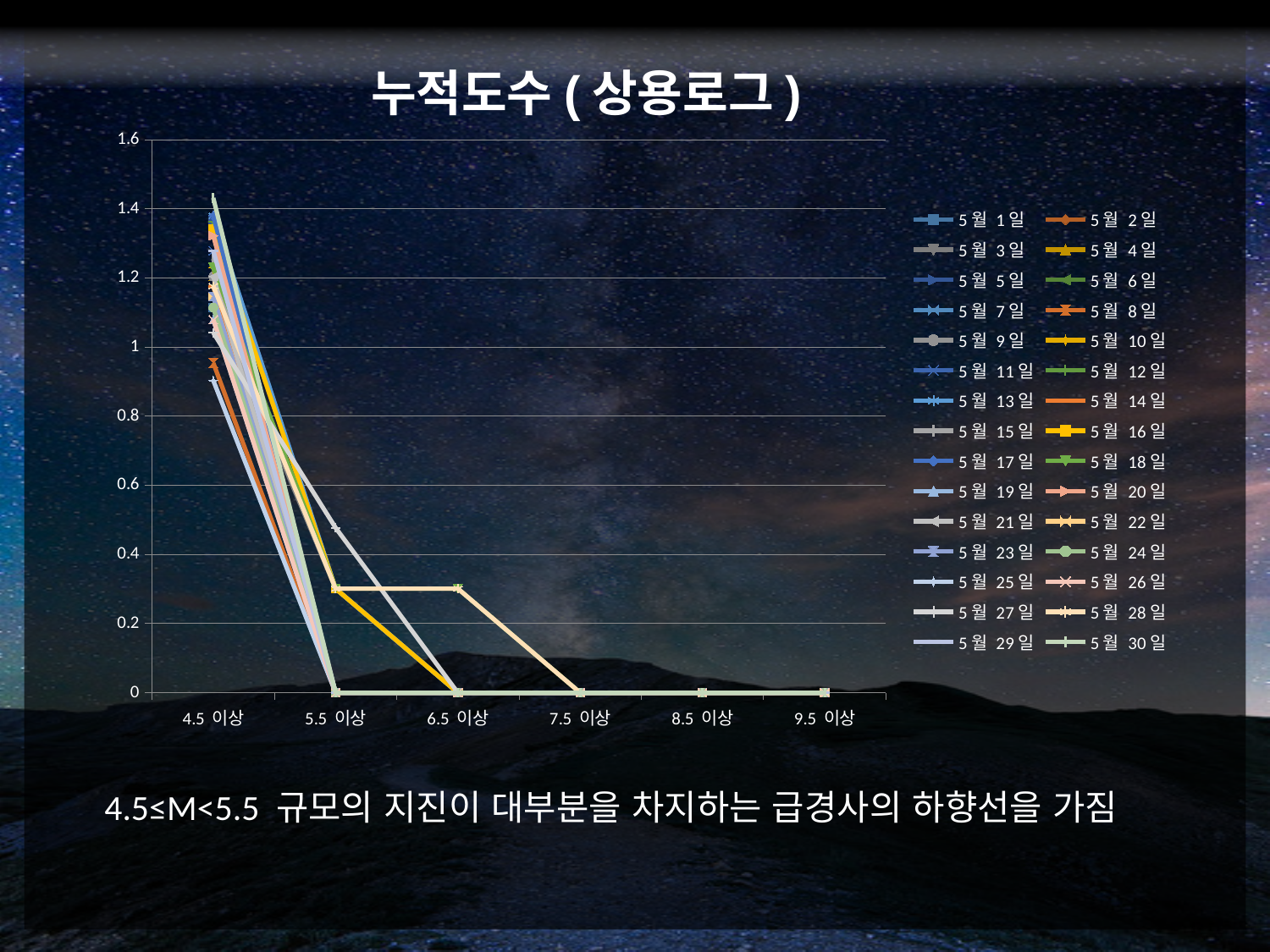

누적도수(상용로그)

### Chart

| Category | 5월 1일 | 5월 2일 | 5월 3일 | 5월 4일 | 5월 5일 | 5월 6일 | 5월 7일 | 5월 8일 | 5월 9일 | 5월 10일 | 5월 11일 | 5월 12일 | 5월 13일 | 5월 14일 | 5월 15일 | 5월 16일 | 5월 17일 | 5월 18일 | 5월 19일 | 5월 20일 | 5월 21일 | 5월 22일 | 5월 23일 | 5월 24일 | 5월 25일 | 5월 26일 | 5월 27일 | 5월 28일 | 5월 29일 | 5월 30일 |
|---|---|---|---|---|---|---|---|---|---|---|---|---|---|---|---|---|---|---|---|---|---|---|---|---|---|---|---|---|---|---|
| 4.5 이상 | 1.1139433523068367 | 1.3424226808222062 | 1.146128035678238 | 1.2041199826559248 | 1.3617278360175928 | 1.1760912590556813 | 1.3424226808222062 | 0.9542425094393249 | 1.2041199826559248 | 1.2304489213782739 | 1.2787536009528289 | 1.3617278360175928 | 1.380211241711606 | 1.1760912590556813 | 1.255272505103306 | 1.3424226808222062 | 1.380211241711606 | 1.2304489213782739 | 1.0791812460476249 | 1.3222192947339193 | 1.2041199826559248 | 1.146128035678238 | 1.146128035678238 | 1.1139433523068367 | 0.9030899869919435 | 1.0791812460476249 | 1.0413926851582251 | 1.1760912590556813 | 1.2787536009528289 | 1.4313637641589874 |
| 5.5 이상 | 0.0 | 0.3010299956639812 | 0.3010299956639812 | 0.0 | 0.3010299956639812 | 0.0 | 0.0 | 0.0 | 0.0 | 0.0 | 0.0 | 0.3010299956639812 | 0.3010299956639812 | 0.0 | 0.0 | 0.3010299956639812 | 0.0 | 0.3010299956639812 | 0.0 | 0.0 | 0.0 | 0.0 | 0.0 | 0.0 | 0.0 | 0.0 | 0.47712125471966244 | 0.3010299956639812 | 0.0 | 0.0 |
| 6.5 이상 | 0.0 | 0.0 | 0.0 | 0.0 | 0.0 | 0.0 | 0.0 | 0.0 | 0.0 | 0.0 | 0.0 | 0.0 | 0.0 | 0.0 | 0.0 | 0.0 | 0.0 | 0.3010299956639812 | 0.0 | 0.0 | 0.0 | 0.0 | 0.0 | 0.0 | 0.0 | 0.0 | 0.0 | 0.3010299956639812 | 0.0 | 0.0 |
| 7.5 이상 | 0.0 | 0.0 | 0.0 | 0.0 | 0.0 | 0.0 | 0.0 | 0.0 | 0.0 | 0.0 | 0.0 | 0.0 | 0.0 | 0.0 | 0.0 | 0.0 | 0.0 | 0.0 | 0.0 | 0.0 | 0.0 | 0.0 | 0.0 | 0.0 | 0.0 | 0.0 | 0.0 | 0.0 | 0.0 | 0.0 |
| 8.5 이상 | 0.0 | 0.0 | 0.0 | 0.0 | 0.0 | 0.0 | 0.0 | 0.0 | 0.0 | 0.0 | 0.0 | 0.0 | 0.0 | 0.0 | 0.0 | 0.0 | 0.0 | 0.0 | 0.0 | 0.0 | 0.0 | 0.0 | 0.0 | 0.0 | 0.0 | 0.0 | 0.0 | 0.0 | 0.0 | 0.0 |
| 9.5 이상 | 0.0 | 0.0 | 0.0 | 0.0 | 0.0 | 0.0 | 0.0 | 0.0 | 0.0 | 0.0 | 0.0 | 0.0 | 0.0 | 0.0 | 0.0 | 0.0 | 0.0 | 0.0 | 0.0 | 0.0 | 0.0 | 0.0 | 0.0 | 0.0 | 0.0 | 0.0 | 0.0 | 0.0 | 0.0 | 0.0 |
4.5≤M<5.5 규모의 지진이 대부분을 차지하는 급경사의 하향선을 가짐